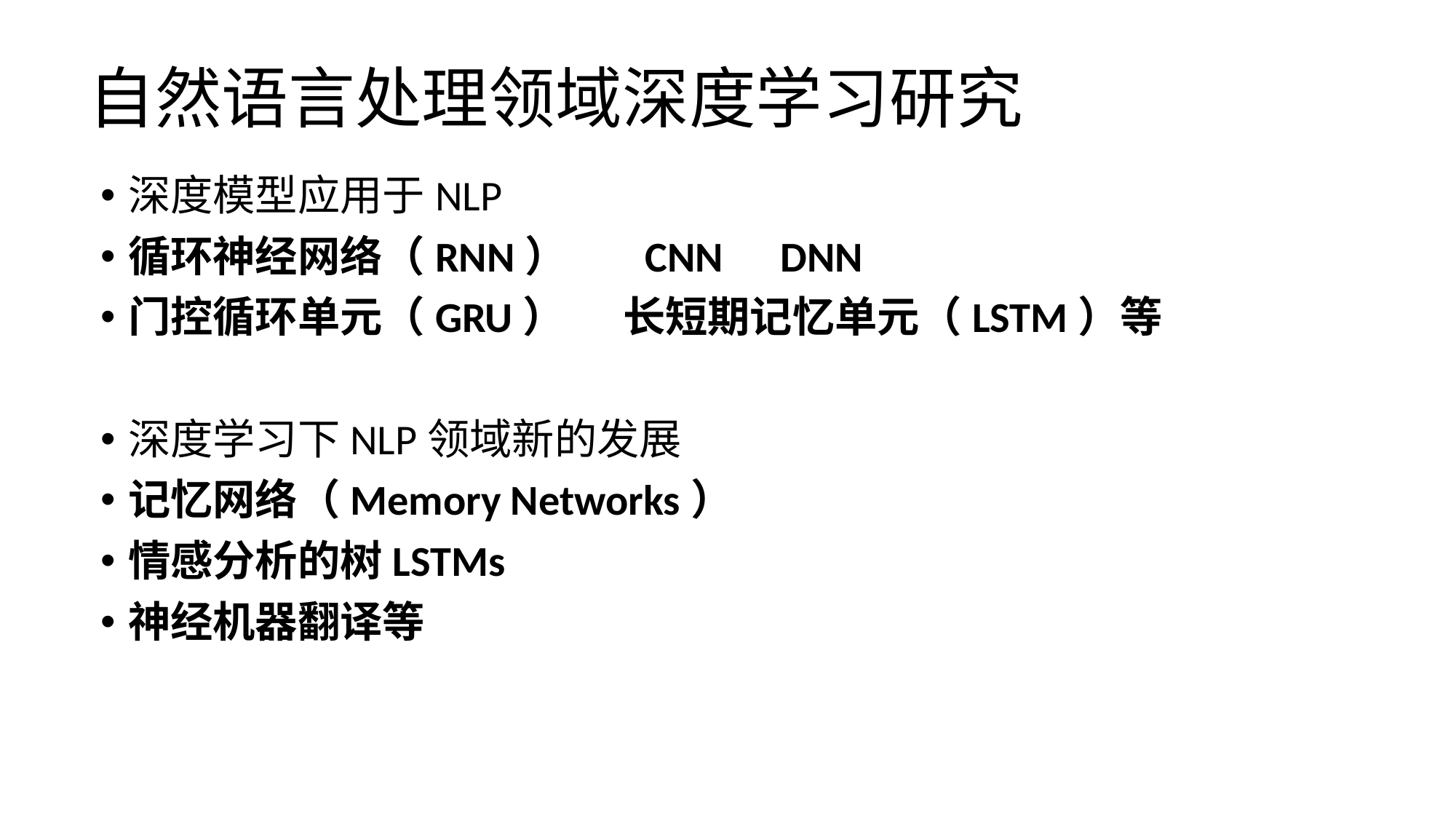

# 自然语言处理领域深度学习研究
深度模型应用于NLP
循环神经网络（RNN）       CNN      DNN
门控循环单元（GRU）      长短期记忆单元（LSTM）等

深度学习下NLP领域新的发展
记忆网络（Memory Networks）
情感分析的树LSTMs
神经机器翻译等